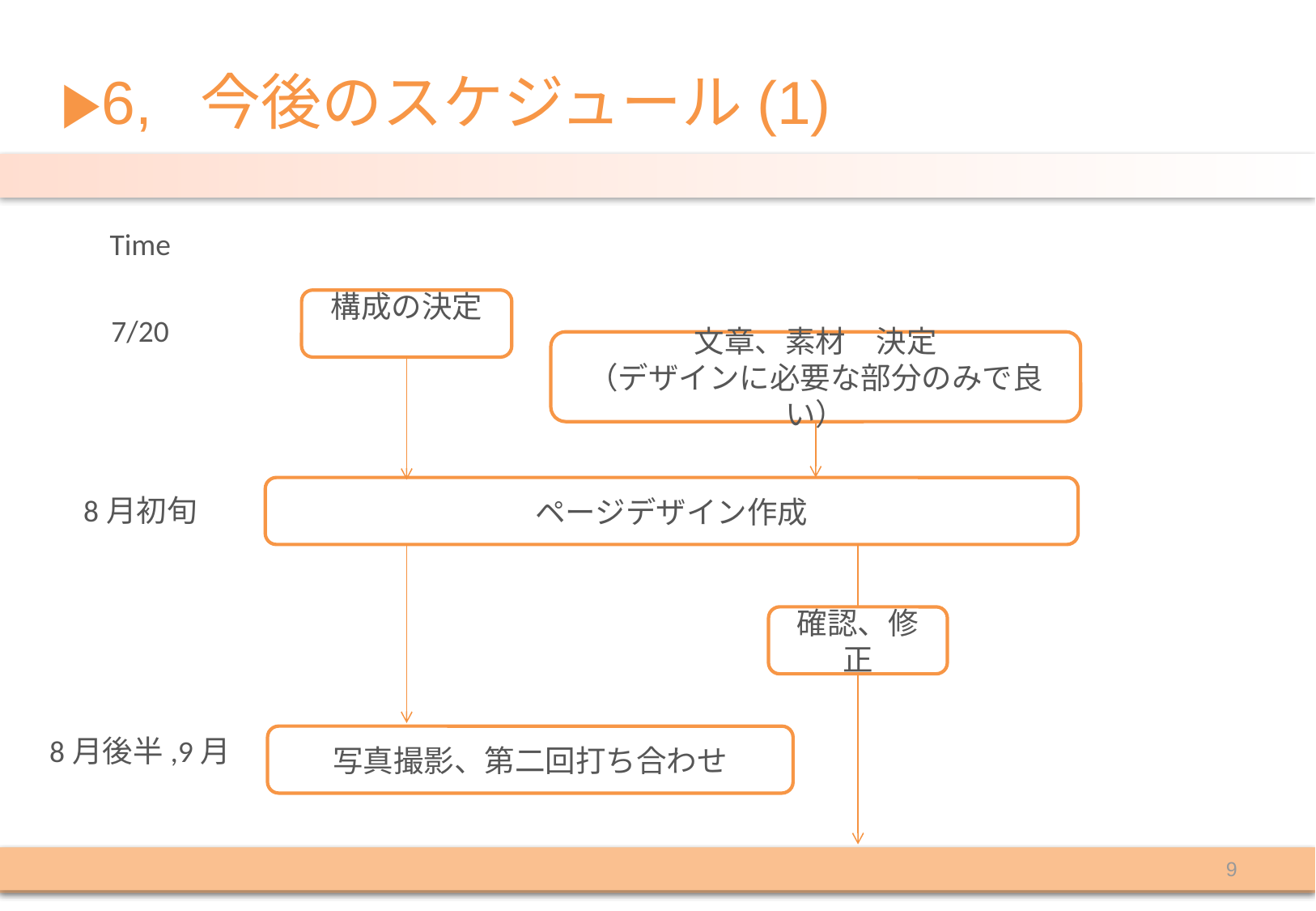

▶6,  今後のスケジュール(1)

Time
構成の決定
7/20
文章、素材　決定
（デザインに必要な部分のみで良い）
ページデザイン作成
8月初旬
確認、修正
8月後半,9月
写真撮影、第二回打ち合わせ
9